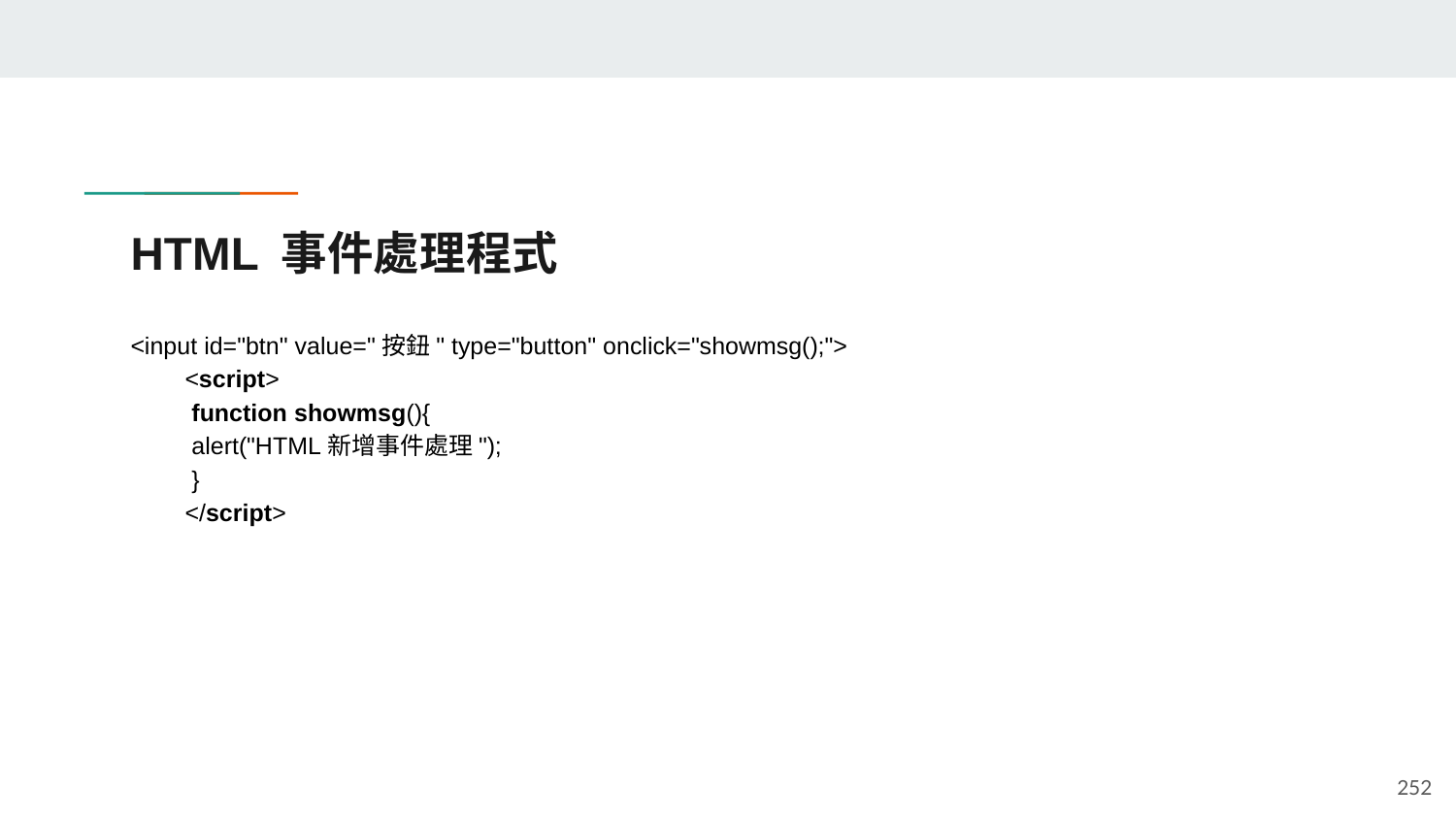

# HTML 事件處理程式
<input id="btn" value="按鈕" type="button" onclick="showmsg();">
　　<script>
　　 function showmsg(){
　　 alert("HTML新增事件處理");
　　 }
　　</script>

252